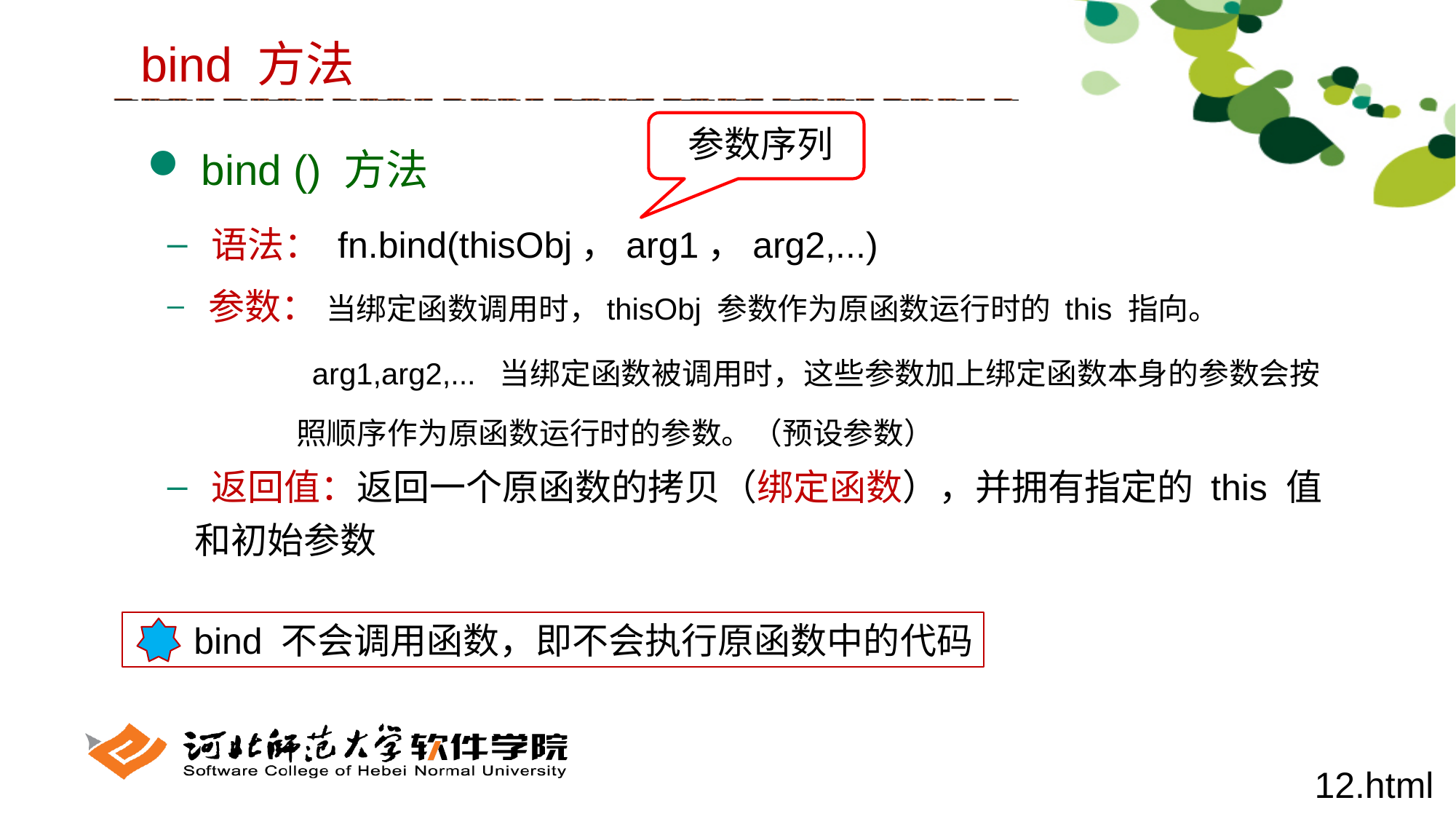

bind 方法
  参数序列
 bind () 方法
 语法： fn.bind(thisObj，arg1，arg2,...)
 参数： 当绑定函数调用时，thisObj 参数作为原函数运行时的 this 指向。
              arg1,arg2,...  当绑定函数被调用时，这些参数加上绑定函数本身的参数会按
              照顺序作为原函数运行时的参数。（预设参数）
 返回值：返回一个原函数的拷贝（绑定函数），并拥有指定的 this 值和初始参数
      bind 不会调用函数，即不会执行原函数中的代码

12.html